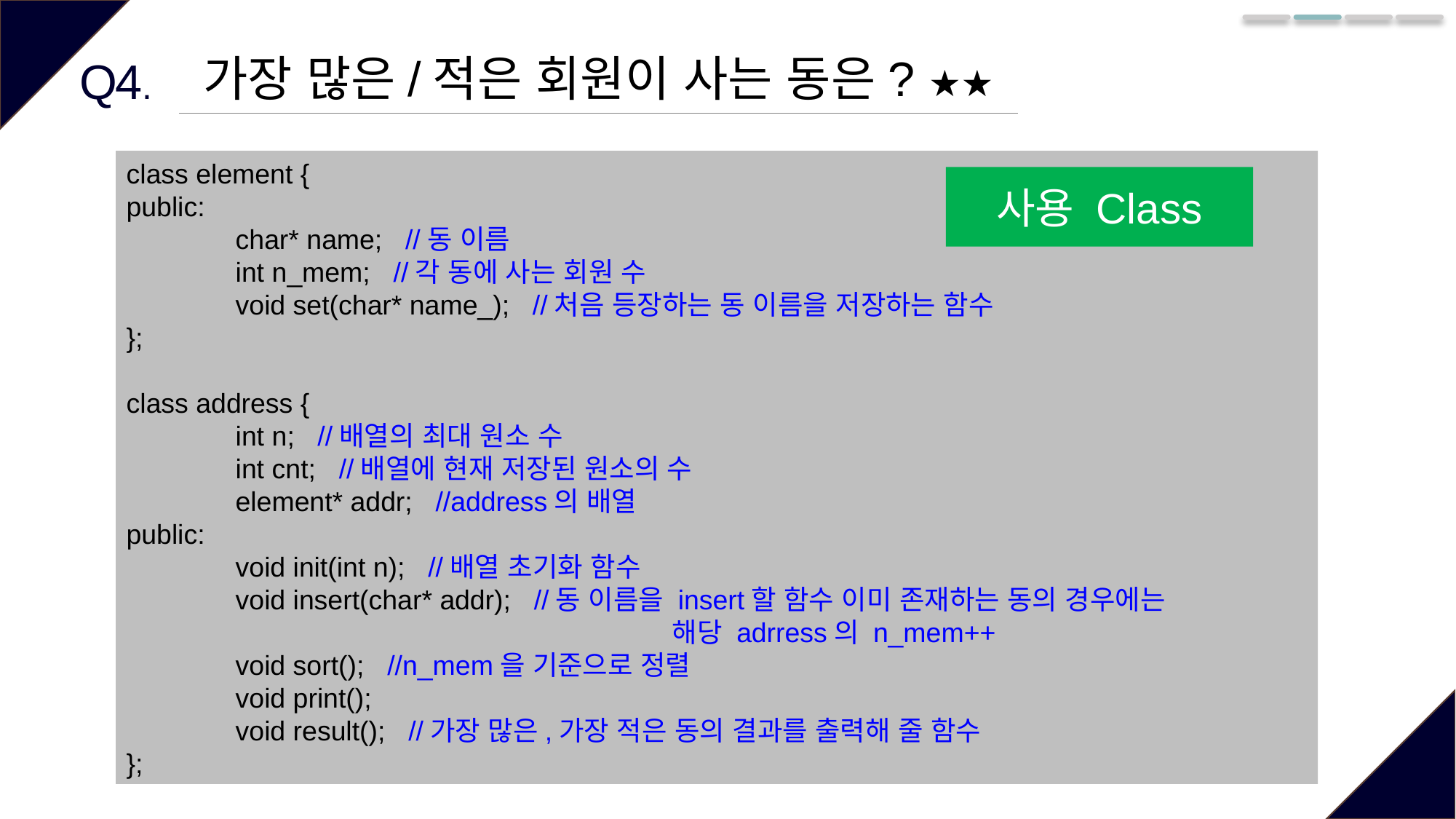

가장 많은/적은 회원이 사는 동은? ★★
Q4.
class element {
public:
	char* name;   //동 이름
	int n_mem;   //각 동에 사는 회원 수
	void set(char* name_);   //처음 등장하는 동 이름을 저장하는 함수
};

class address {
	int n;   //배열의 최대 원소 수
	int cnt;   //배열에 현재 저장된 원소의 수
	element* addr;   //address의 배열
public:
	void init(int n);   //배열 초기화 함수
	void insert(char* addr);   //동 이름을 insert할 함수 이미 존재하는 동의 경우에는 						해당 adrress의 n_mem++
	void sort();   //n_mem을 기준으로 정렬
	void print();
	void result();   //가장 많은,가장 적은 동의 결과를 출력해 줄 함수
};
사용 Class